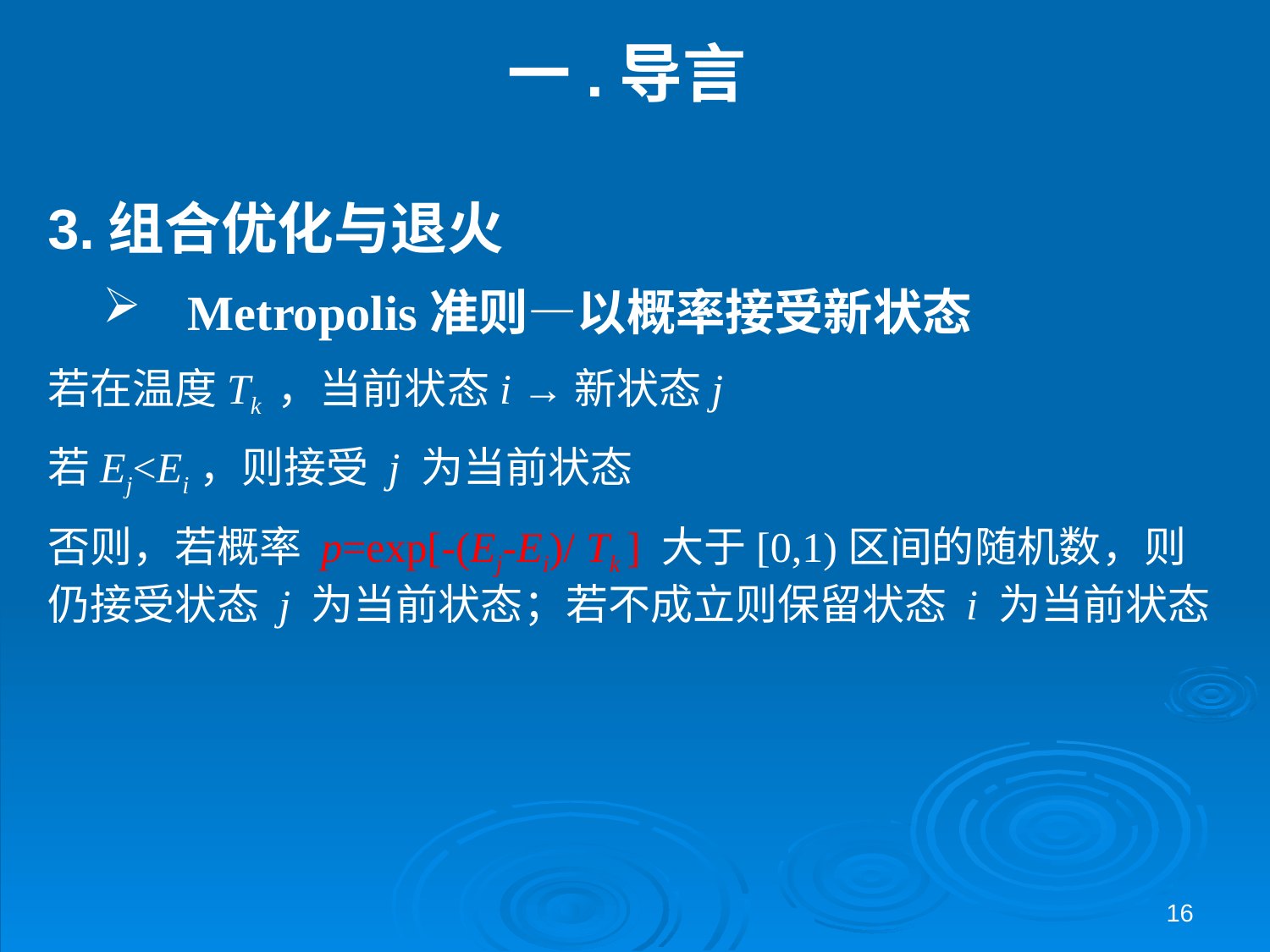

# 一.导言
3.组合优化与退火
Metropolis准则—以概率接受新状态
若在温度Tk ，当前状态i →新状态j
若Ej<Ei，则接受 j 为当前状态
否则，若概率 p=exp[-(Ej-Ei)/ Tk ] 大于[0,1)区间的随机数，则仍接受状态 j 为当前状态；若不成立则保留状态 i 为当前状态
16